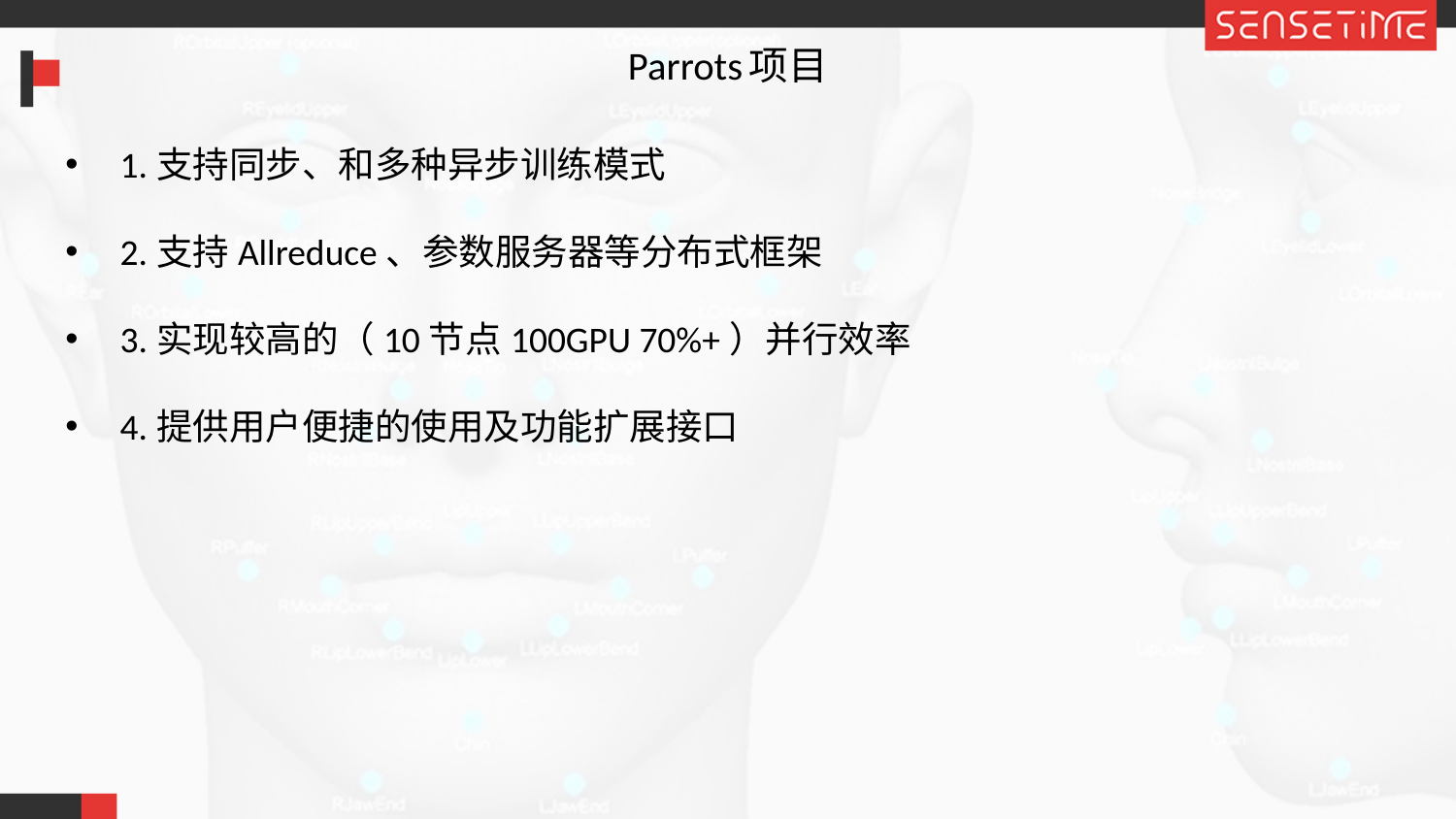

# Parrots项目
1.支持同步、和多种异步训练模式

2.支持Allreduce、参数服务器等分布式框架

3.实现较高的（10节点100GPU 70%+）并行效率

4.提供用户便捷的使用及功能扩展接口